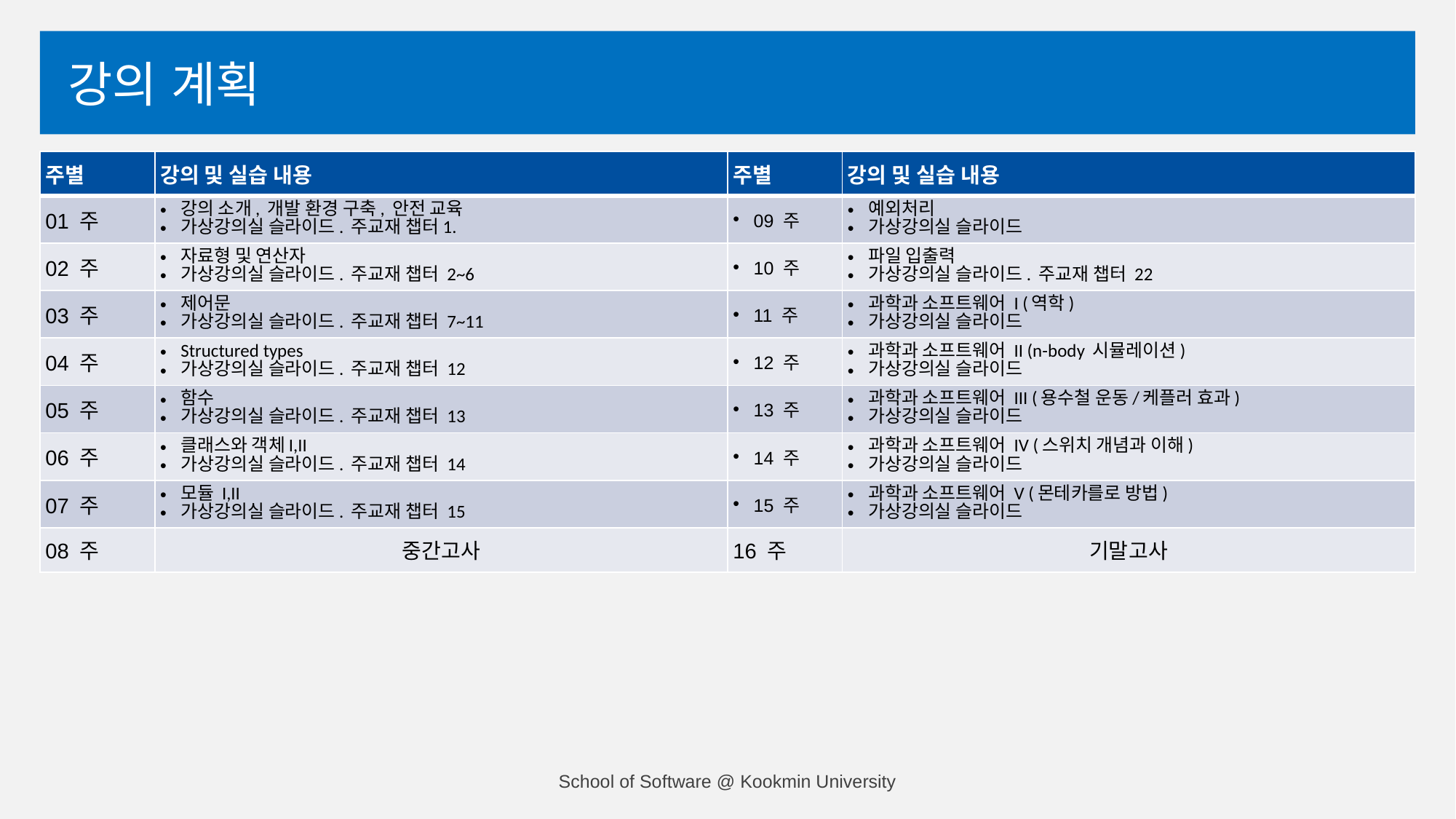

# 강의 계획
| 주별 | 강의 및 실습 내용 | 주별 | 강의 및 실습 내용 |
| --- | --- | --- | --- |
| 01 주 | 강의 소개, 개발 환경 구축, 안전 교육 가상강의실 슬라이드. 주교재 챕터1. | 09 주 | 예외처리 가상강의실 슬라이드 |
| 02 주 | 자료형 및 연산자 가상강의실 슬라이드. 주교재 챕터 2~6 | 10 주 | 파일 입출력 가상강의실 슬라이드. 주교재 챕터 22 |
| 03 주 | 제어문 가상강의실 슬라이드. 주교재 챕터 7~11 | 11 주 | 과학과 소프트웨어 I (역학) 가상강의실 슬라이드 |
| 04 주 | Structured types 가상강의실 슬라이드. 주교재 챕터 12 | 12 주 | 과학과 소프트웨어 II (n-body 시뮬레이션) 가상강의실 슬라이드 |
| 05 주 | 함수 가상강의실 슬라이드. 주교재 챕터 13 | 13 주 | 과학과 소프트웨어 III (용수철 운동/케플러 효과) 가상강의실 슬라이드 |
| 06 주 | 클래스와 객체I,II 가상강의실 슬라이드. 주교재 챕터 14 | 14 주 | 과학과 소프트웨어 IV (스위치 개념과 이해) 가상강의실 슬라이드 |
| 07 주 | 모듈 I,II 가상강의실 슬라이드. 주교재 챕터 15 | 15 주 | 과학과 소프트웨어 V (몬테카를로 방법) 가상강의실 슬라이드 |
| 08 주 | 중간고사 | 16 주 | 기말고사 |

School of Software @ Kookmin University